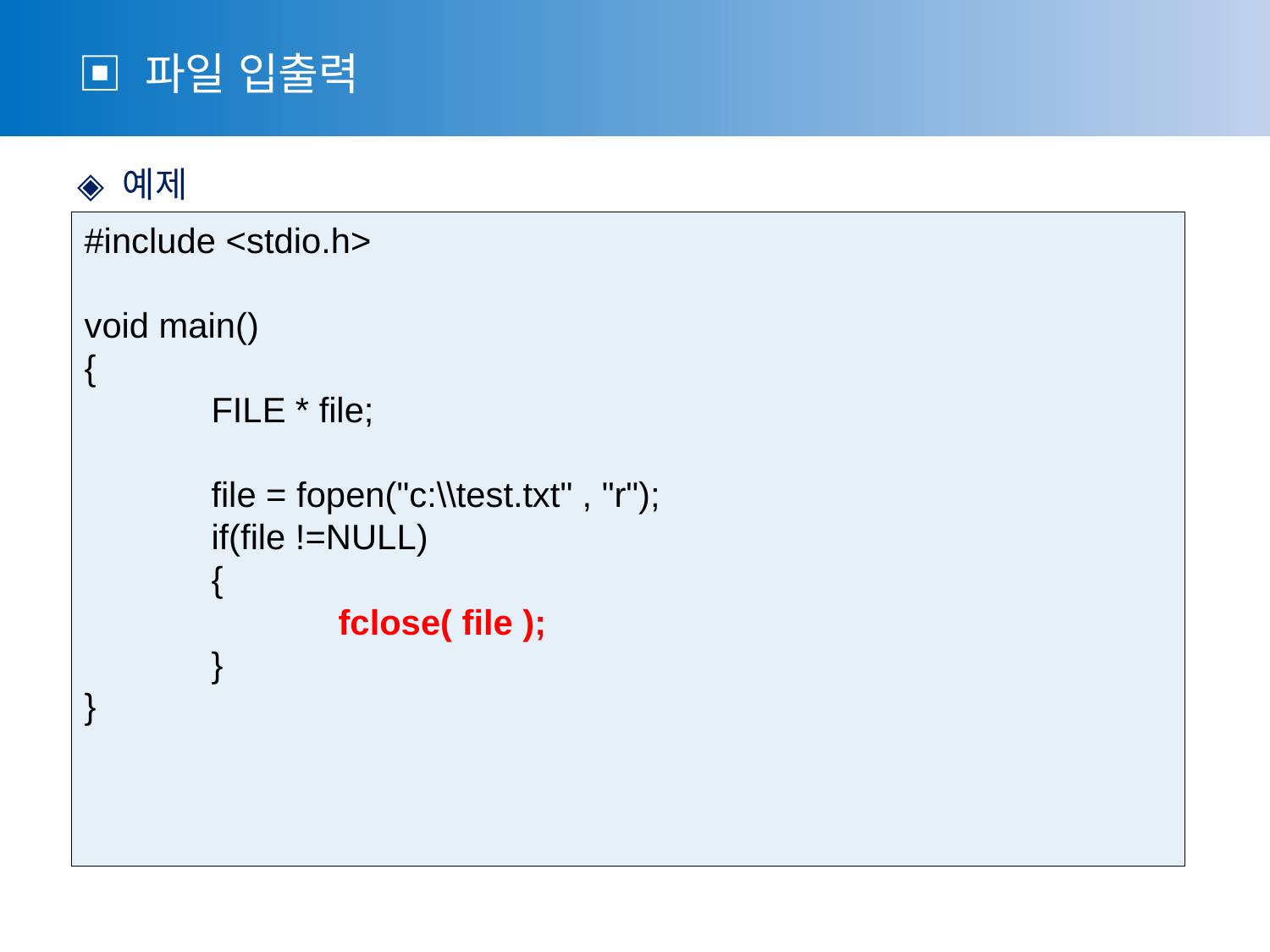

▣ 파일 입출력
 ◈ 예제
#include <stdio.h>

void main()
{
	FILE * file;

	file = fopen("c:\\test.txt" , "r");
	if(file !=NULL)
	{
		fclose( file );
	}
}